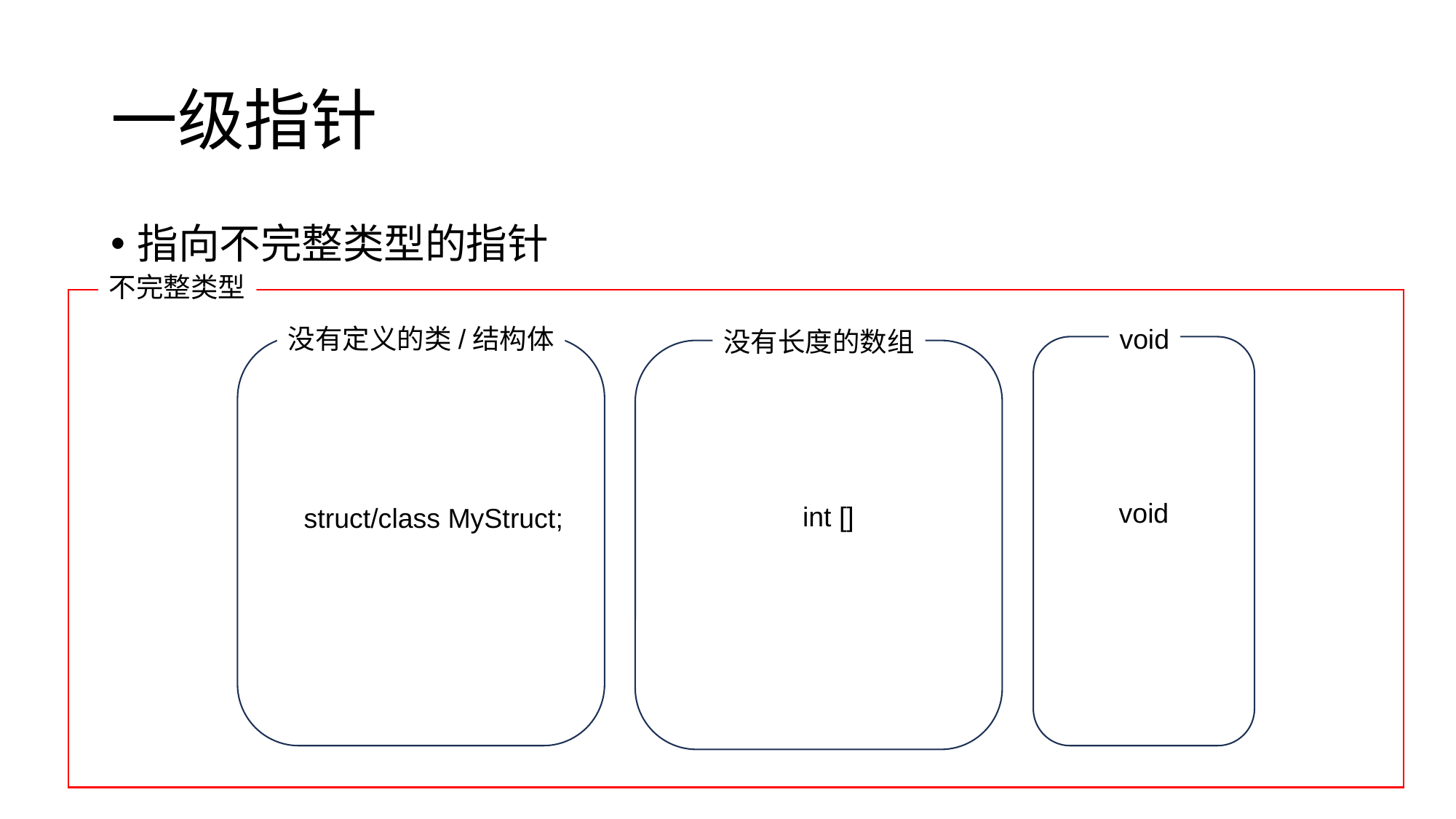

# 一级指针
指向不完整类型的指针
不完整类型

void
没有定义的类/结构体
没有长度的数组

void
int []
struct/class MyStruct;